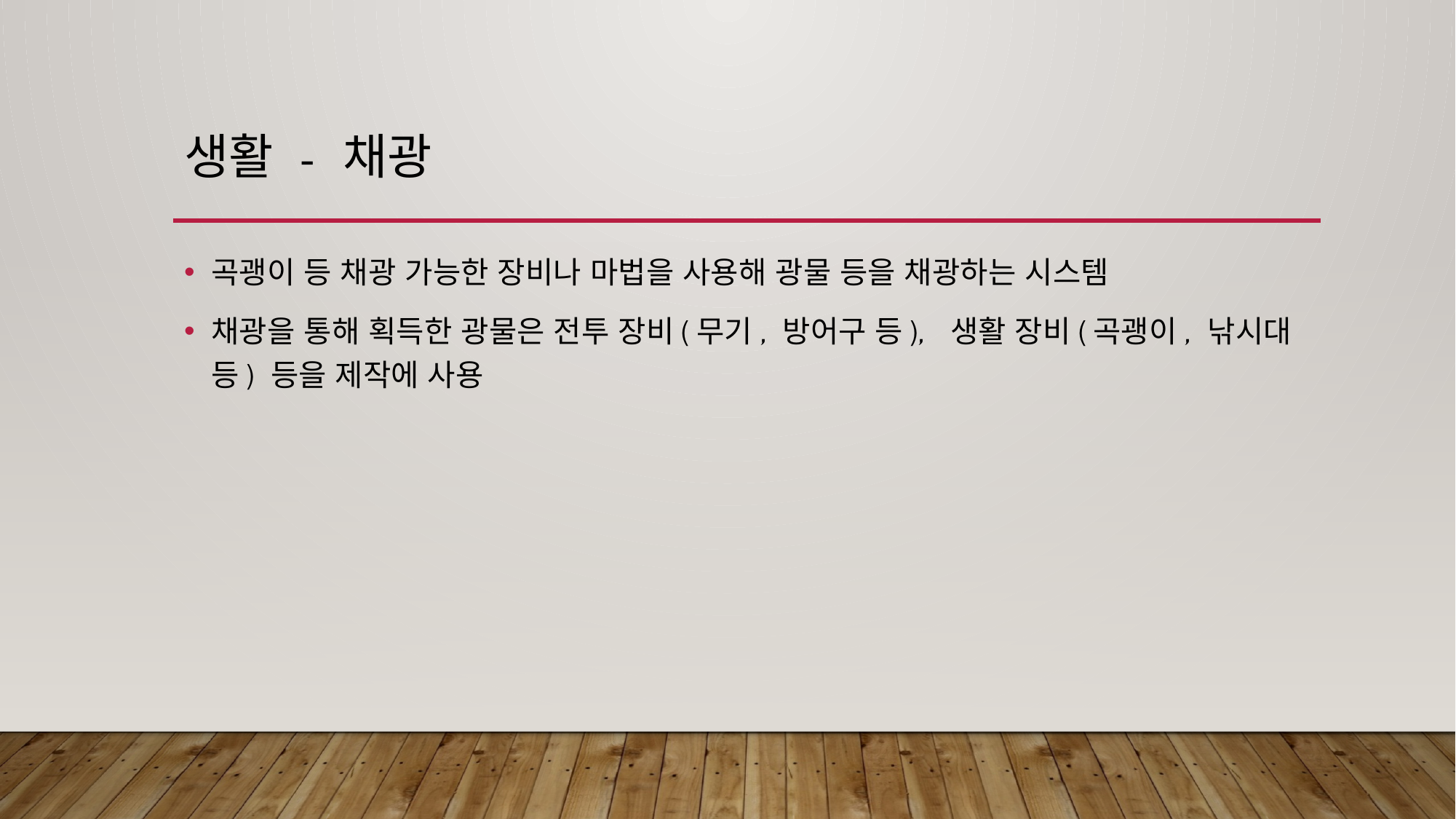

# 생활 - 채광
곡괭이 등 채광 가능한 장비나 마법을 사용해 광물 등을 채광하는 시스템
채광을 통해 획득한 광물은 전투 장비(무기, 방어구 등),  생활 장비(곡괭이, 낚시대 등) 등을 제작에 사용